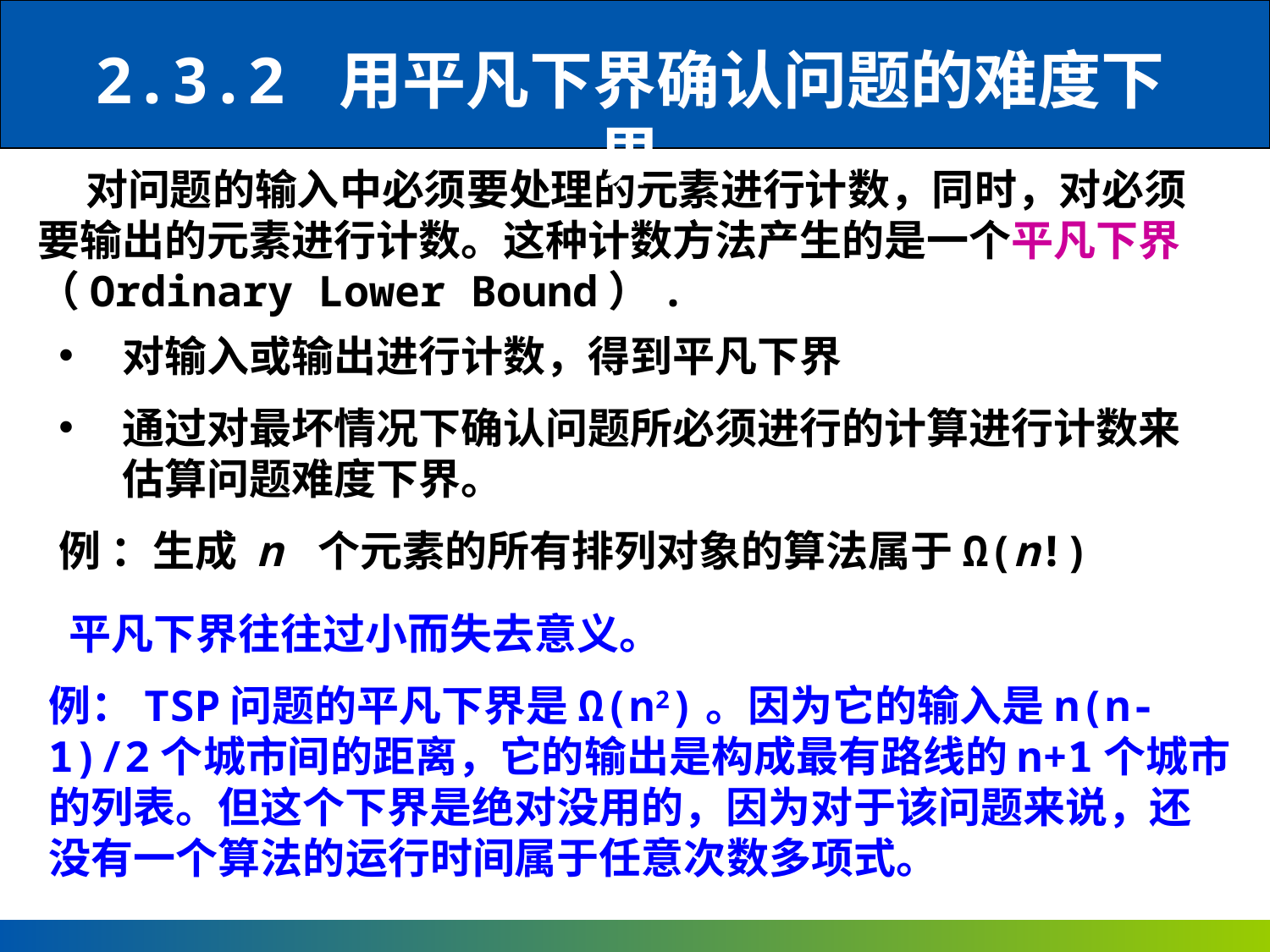

2.3.2 用平凡下界确认问题的难度下界
    对问题的输入中必须要处理的元素进行计数，同时，对必须要输出的元素进行计数。这种计数方法产生的是一个平凡下界（Ordinary Lower Bound）.
对输入或输出进行计数，得到平凡下界
通过对最坏情况下确认问题所必须进行的计算进行计数来估算问题难度下界。
例 ：生成 n 个元素的所有排列对象的算法属于Ω(n!)
 平凡下界往往过小而失去意义。
例：TSP问题的平凡下界是Ω(n2)。因为它的输入是n(n-1)/2个城市间的距离，它的输出是构成最有路线的n+1个城市的列表。但这个下界是绝对没用的，因为对于该问题来说，还没有一个算法的运行时间属于任意次数多项式。